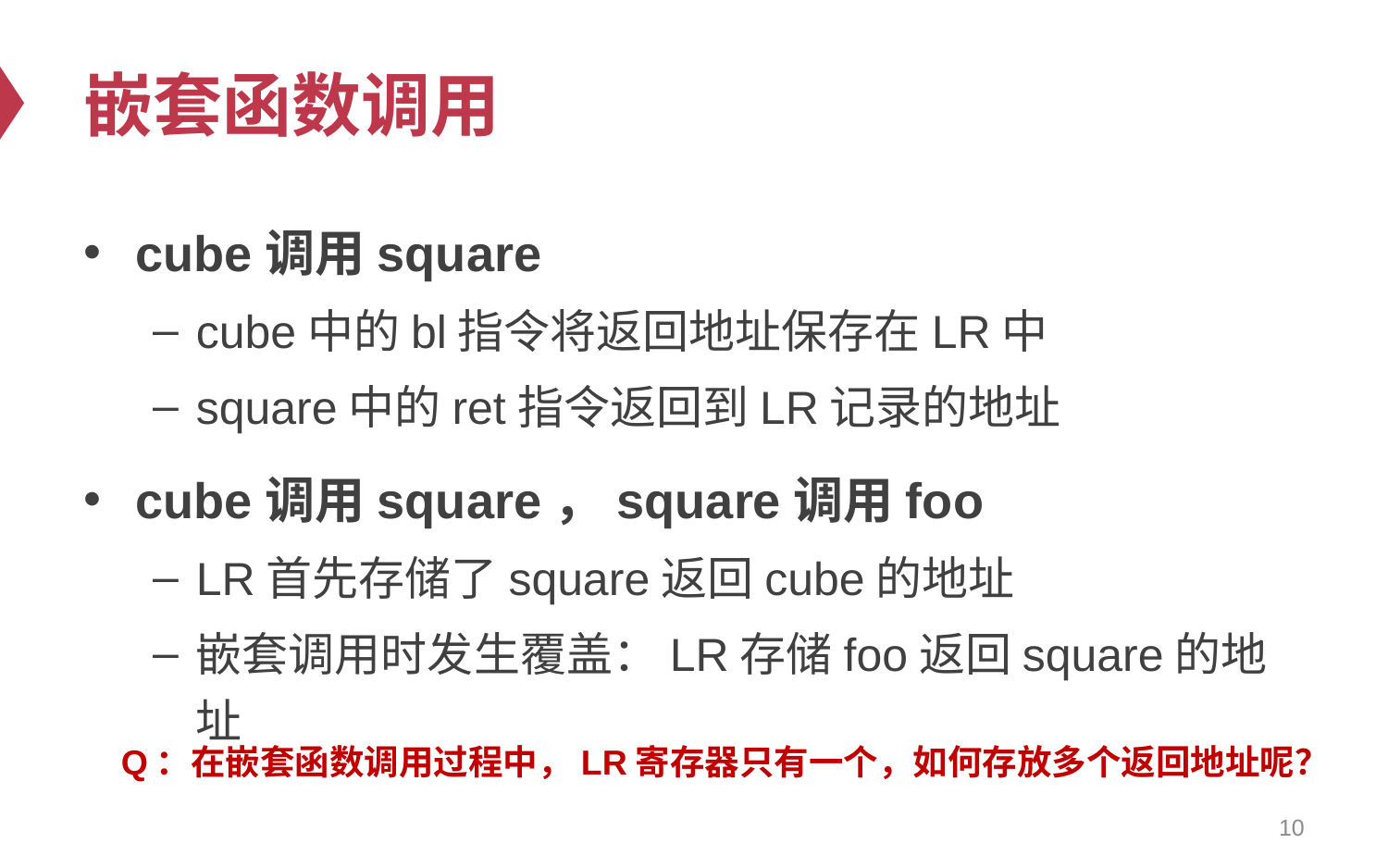

# 嵌套函数调用
cube调用square
cube中的bl指令将返回地址保存在LR中
square中的ret指令返回到LR记录的地址
cube调用square，square调用foo
LR首先存储了square返回cube的地址
嵌套调用时发生覆盖：LR存储foo返回square的地址

Q：在嵌套函数调用过程中，LR寄存器只有一个，如何存放多个返回地址呢？
10